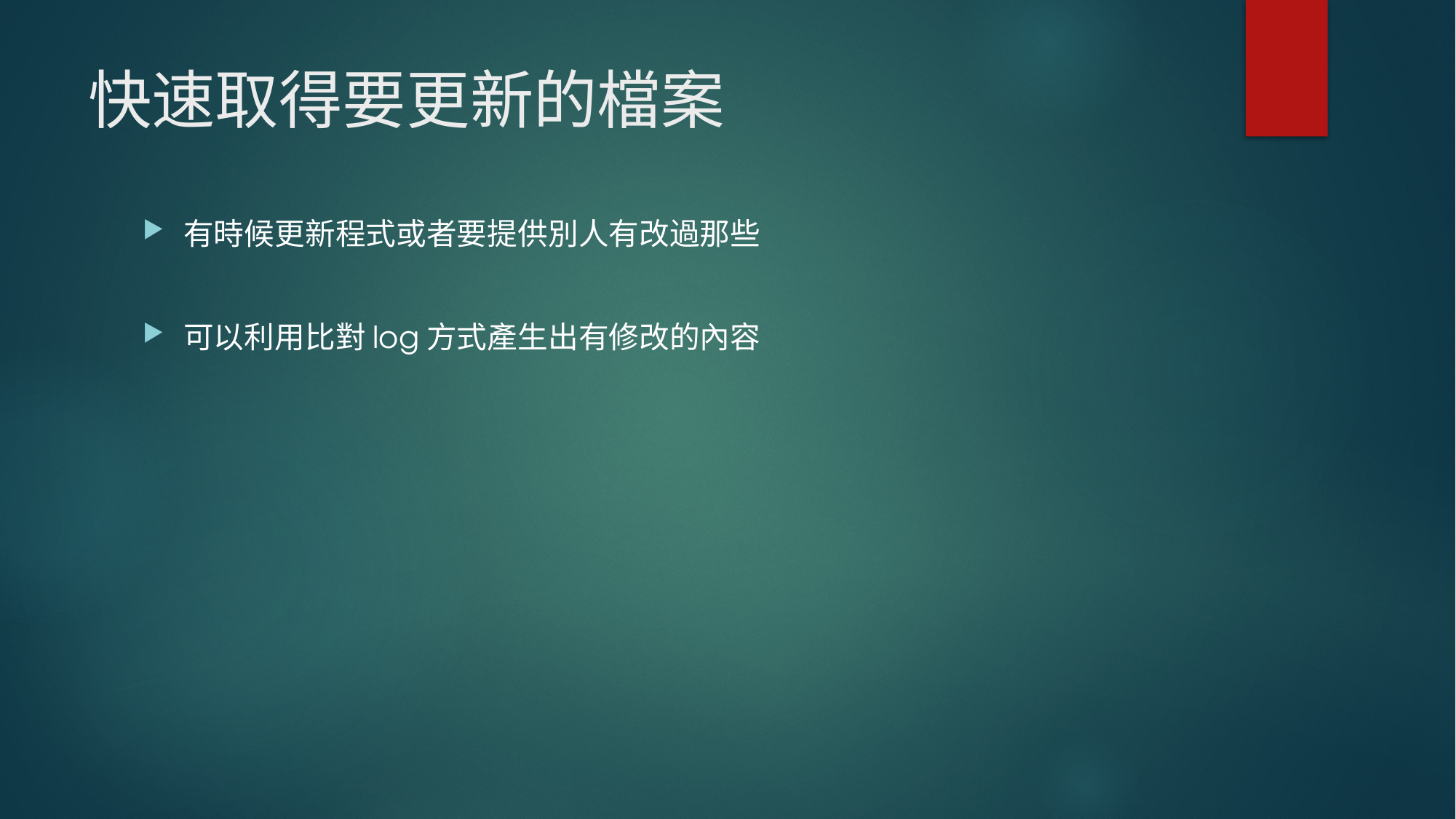

# 快速取得要更新的檔案
有時候更新程式或者要提供別人有改過那些

可以利用比對log方式產生出有修改的內容